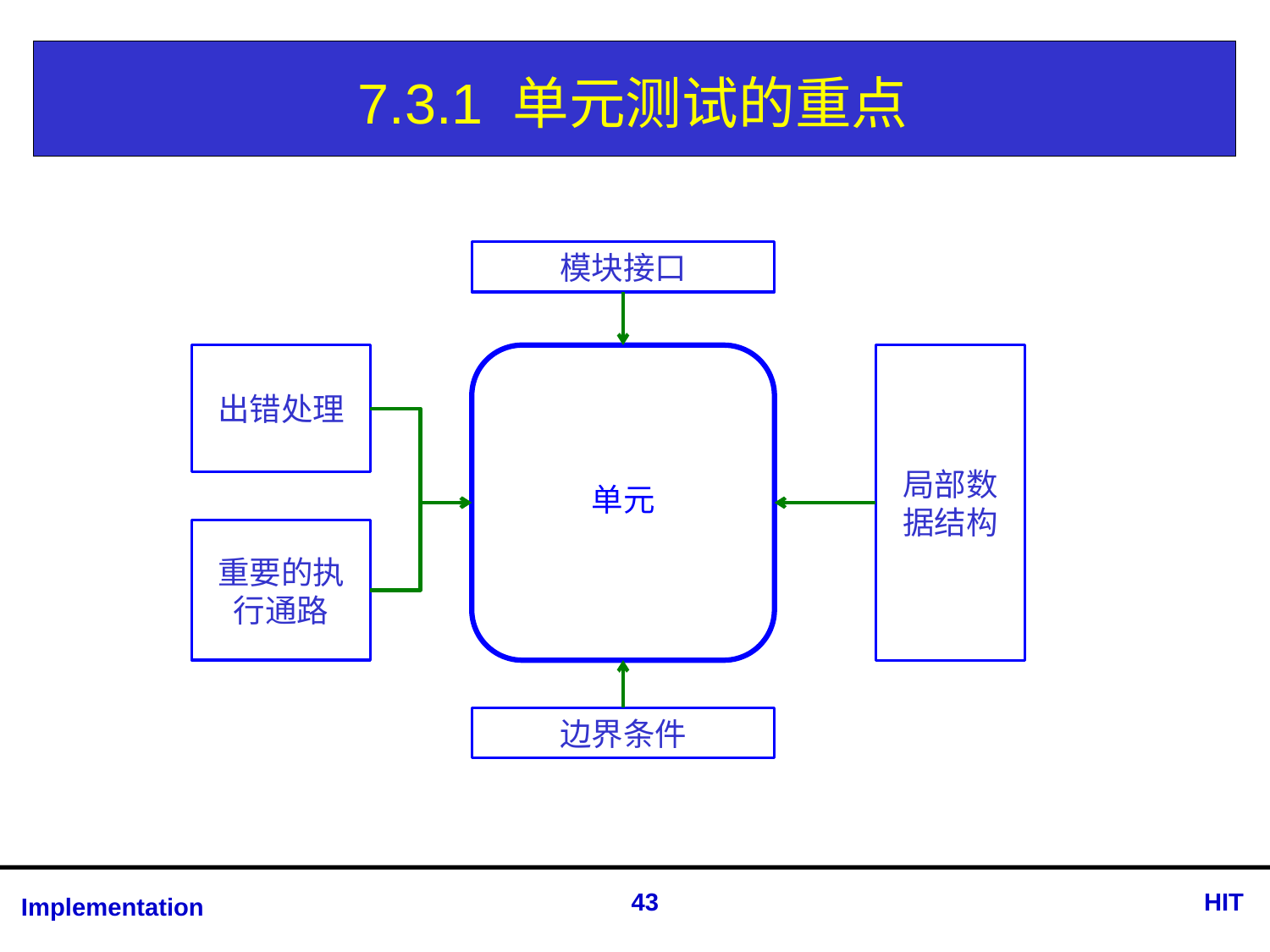

# 7.3.1 单元测试的重点
模块接口
出错处理
单元
局部数据结构
重要的执行通路
边界条件